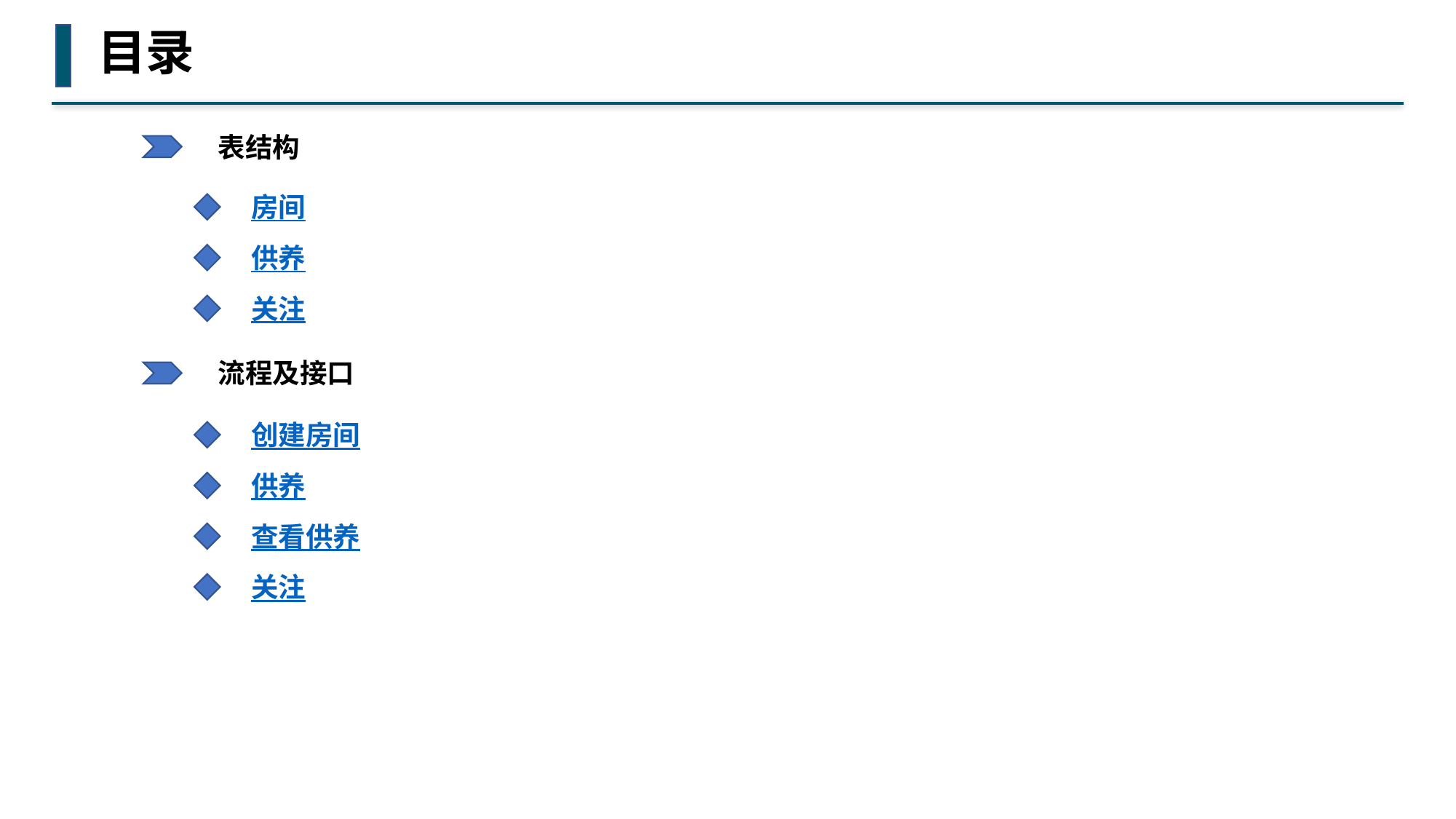

目录

表结构

房间

供养

关注

流程及接口

创建房间

供养

查看供养

关注